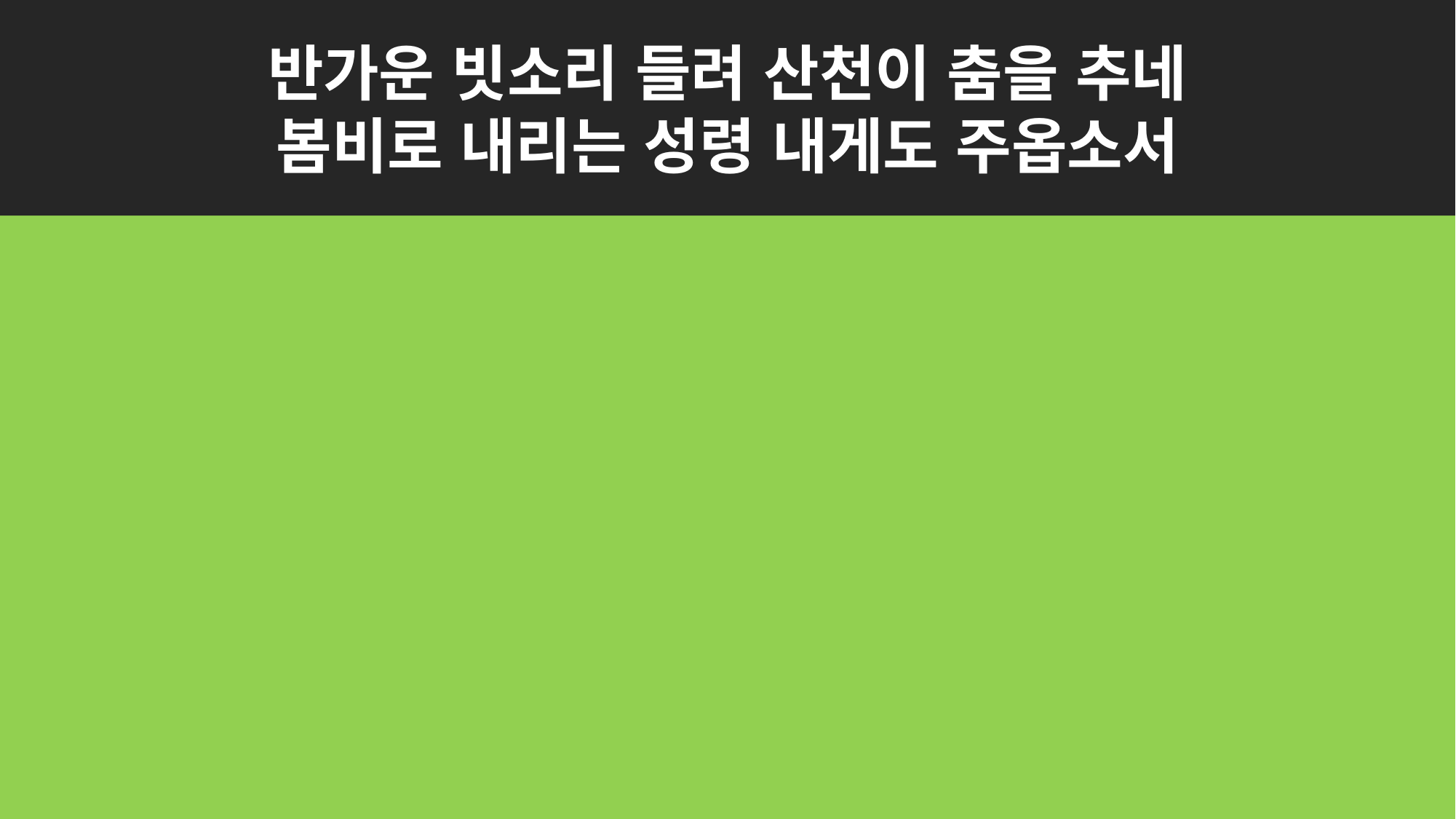

반가운 빗소리 들려 산천이 춤을 추네
봄비로 내리는 성령 내게도 주옵소서